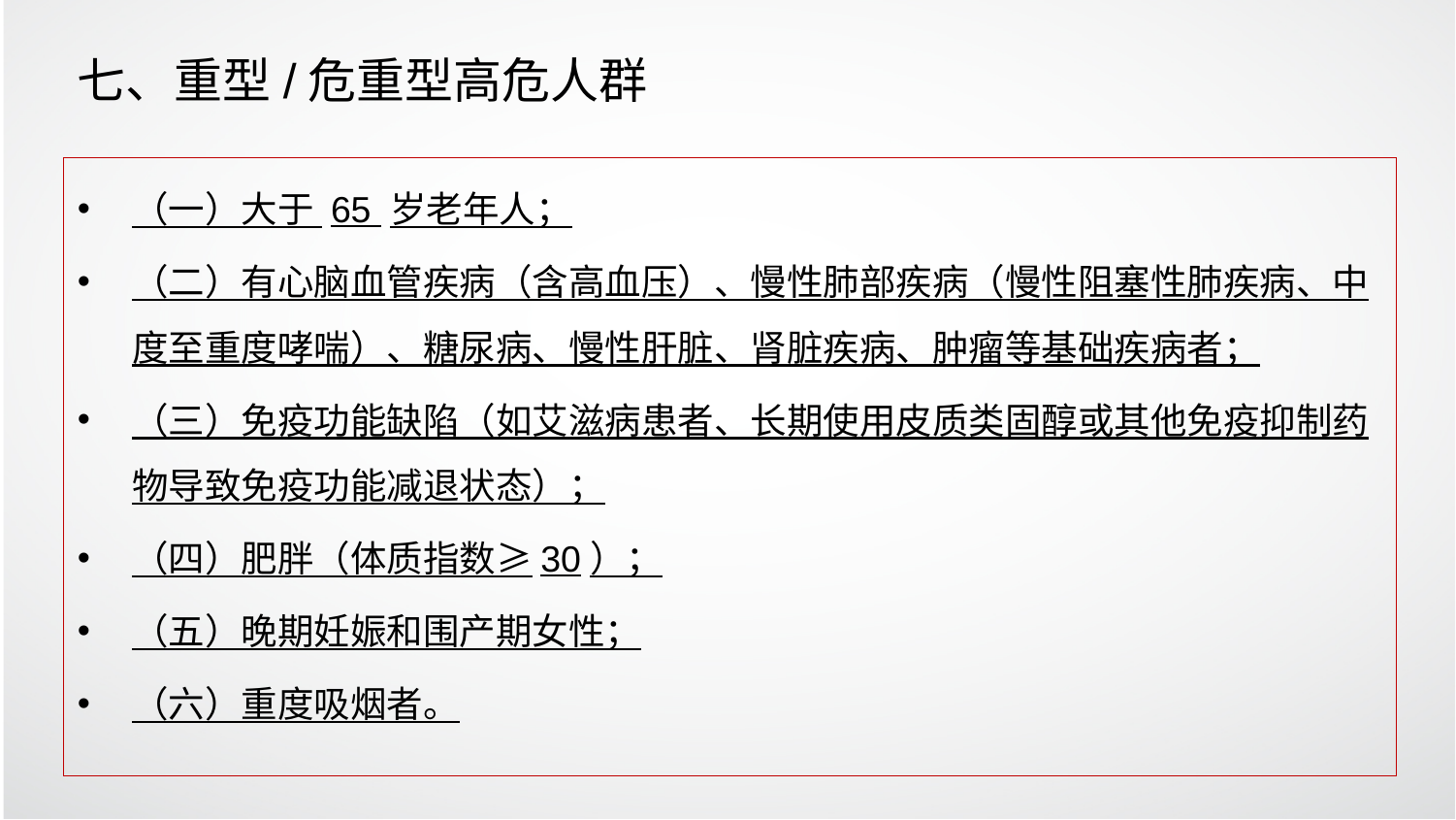

# 七、重型/危重型高危人群
（一）大于 65 岁老年人；
（二）有心脑血管疾病（含高血压）、慢性肺部疾病（慢性阻塞性肺疾病、中度至重度哮喘）、糖尿病、慢性肝脏、肾脏疾病、肿瘤等基础疾病者；
（三）免疫功能缺陷（如艾滋病患者、长期使用皮质类固醇或其他免疫抑制药物导致免疫功能减退状态）；
（四）肥胖（体质指数≥30）；
（五）晚期妊娠和围产期女性；
（六）重度吸烟者。